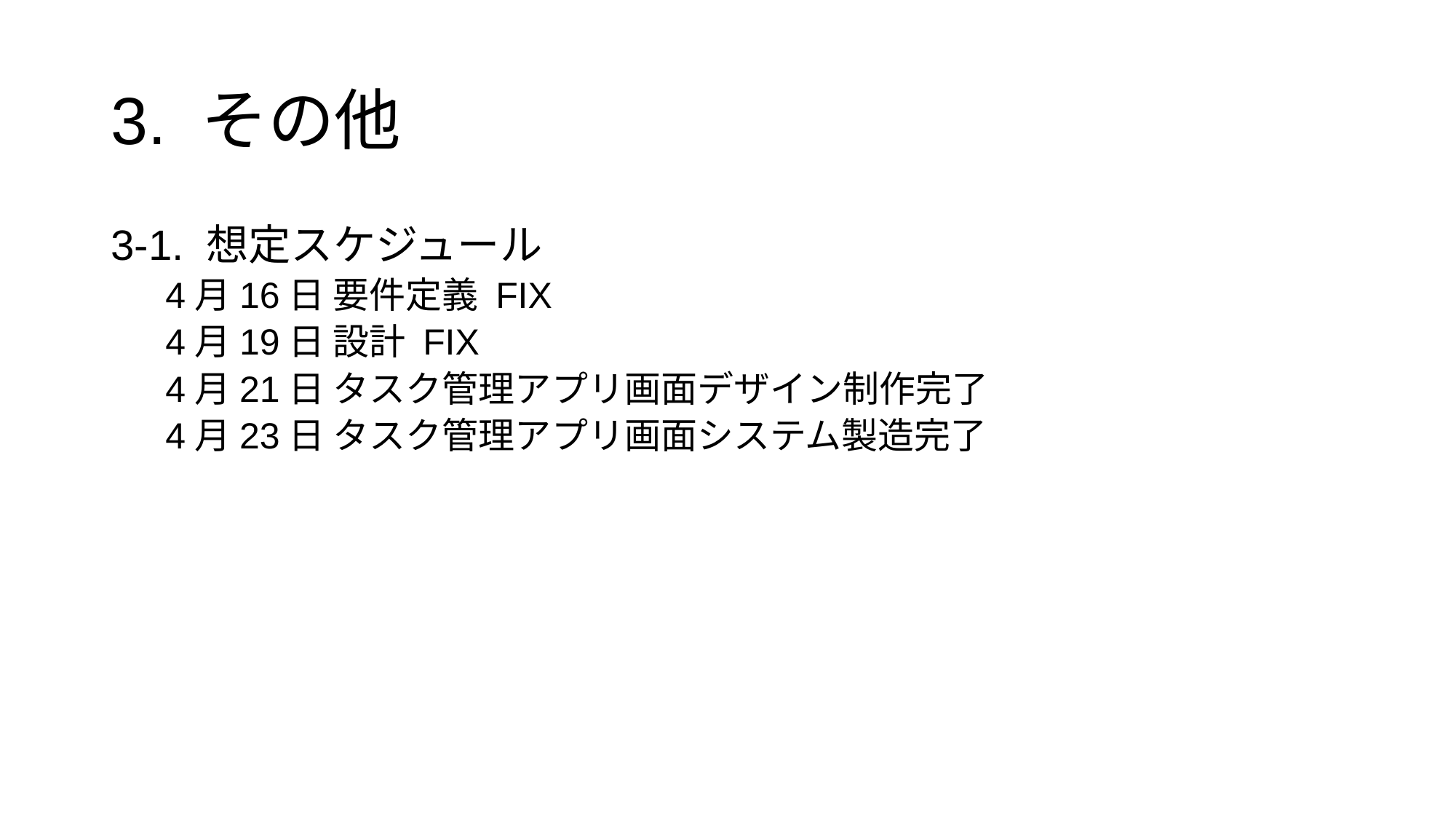

# 3. その他
3-1. 想定スケジュール
4月16日 要件定義 FIX
4月19日 設計 FIX
4月21日 タスク管理アプリ画面デザイン制作完了
4月23日 タスク管理アプリ画面システム製造完了